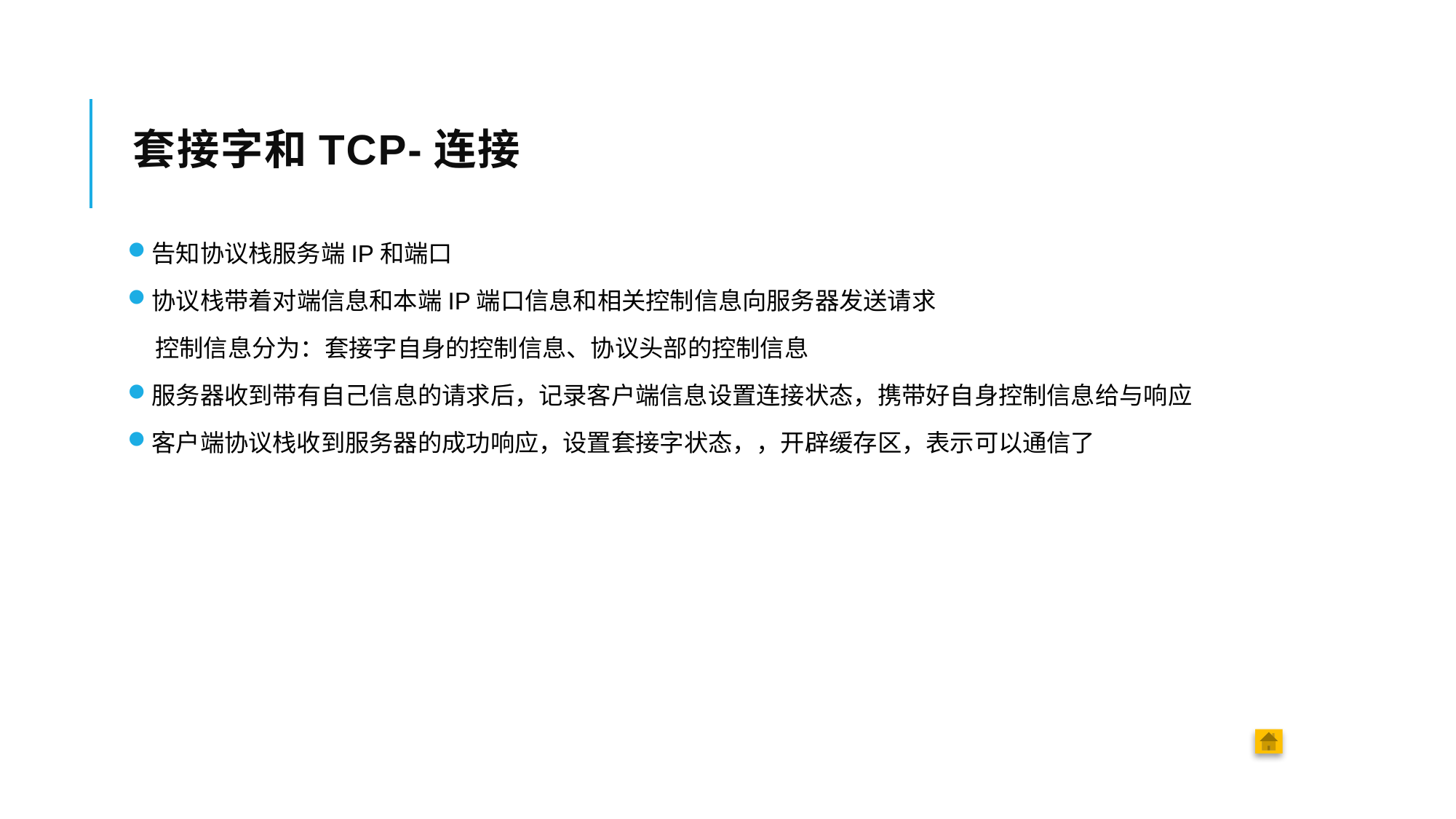

# 套接字和TCP-连接
告知协议栈服务端IP和端口
协议栈带着对端信息和本端IP端口信息和相关控制信息向服务器发送请求
    控制信息分为：套接字自身的控制信息、协议头部的控制信息
服务器收到带有自己信息的请求后，记录客户端信息设置连接状态，携带好自身控制信息给与响应
客户端协议栈收到服务器的成功响应，设置套接字状态，，开辟缓存区，表示可以通信了